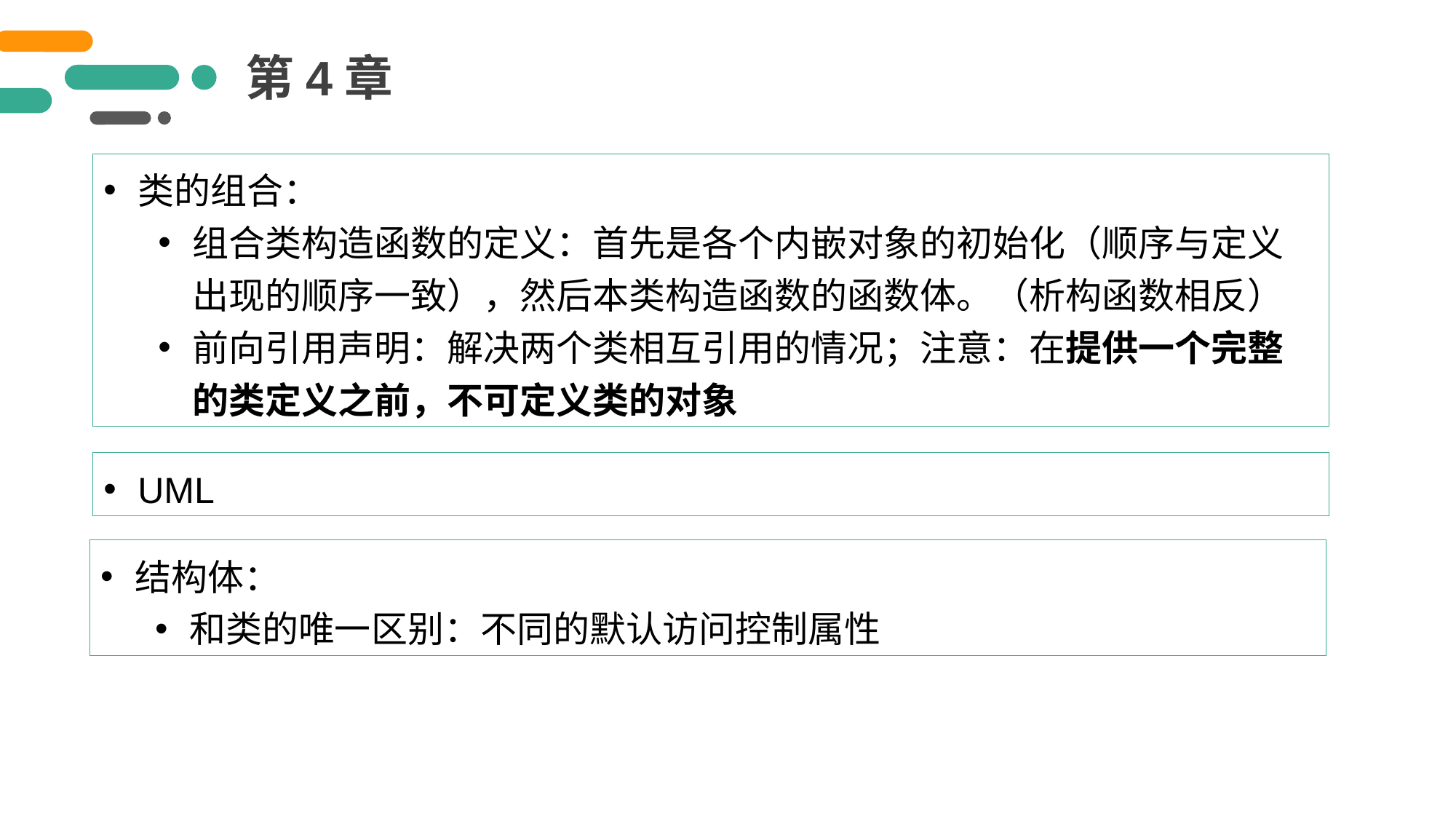

第4章
类的组合：
组合类构造函数的定义：首先是各个内嵌对象的初始化（顺序与定义出现的顺序一致），然后本类构造函数的函数体。（析构函数相反）
前向引用声明：解决两个类相互引用的情况；注意：在提供一个完整的类定义之前，不可定义类的对象
UML
结构体：
和类的唯一区别：不同的默认访问控制属性